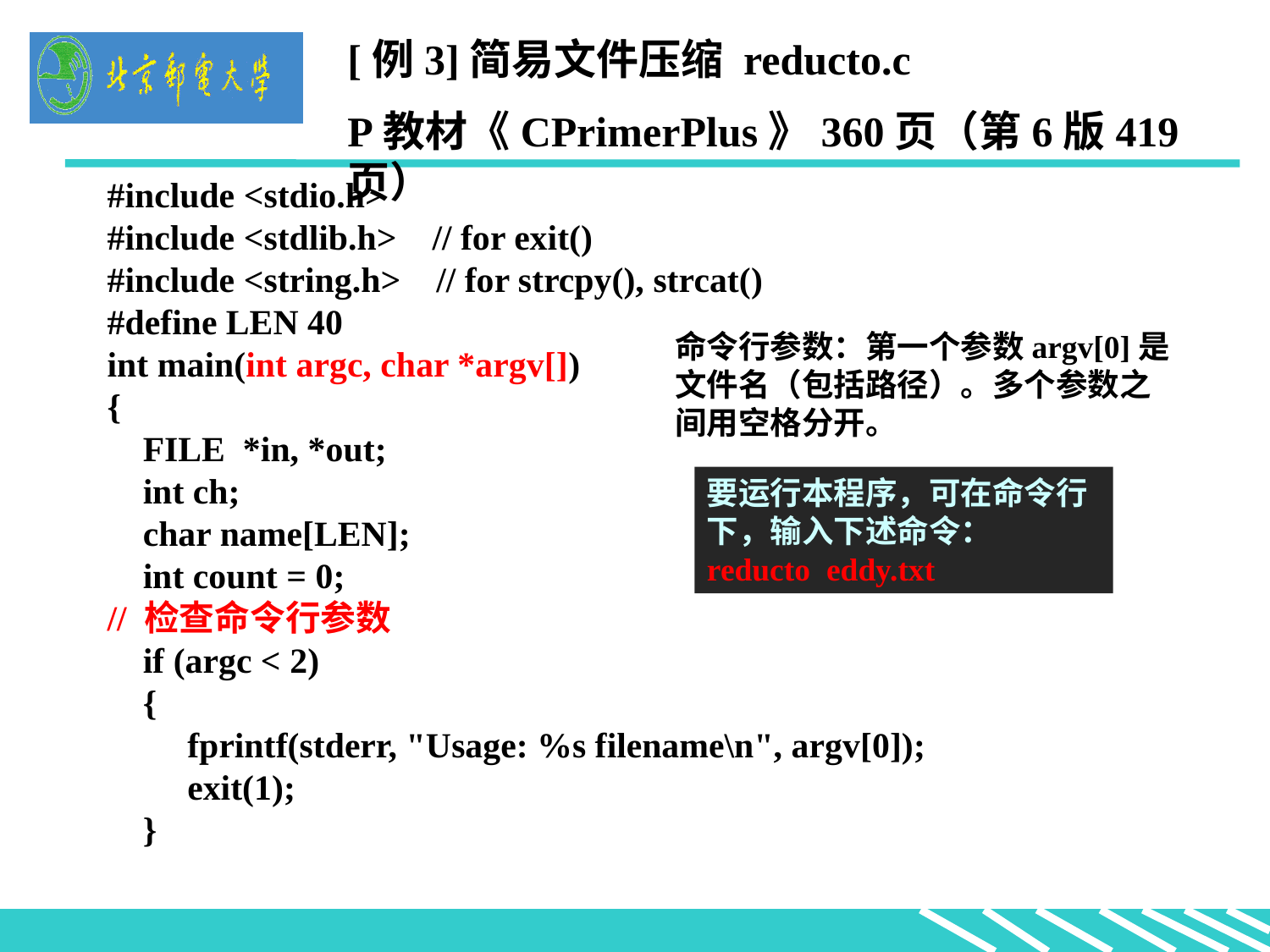

[例3]简易文件压缩 reducto.c
P教材《CPrimerPlus》360页（第6版419页）
#include <stdio.h>
#include <stdlib.h>    // for exit()
#include <string.h>    // for strcpy(), strcat()
#define LEN 40
int main(int argc, char *argv[])
{
    FILE  *in, *out;
    int ch;
    char name[LEN];
    int count = 0;
// 检查命令行参数
    if (argc < 2)
    {
         fprintf(stderr, "Usage: %s filename\n", argv[0]);
         exit(1);
    }
命令行参数：第一个参数argv[0]是文件名（包括路径）。多个参数之间用空格分开。
要运行本程序，可在命令行下，输入下述命令：
reducto  eddy.txt